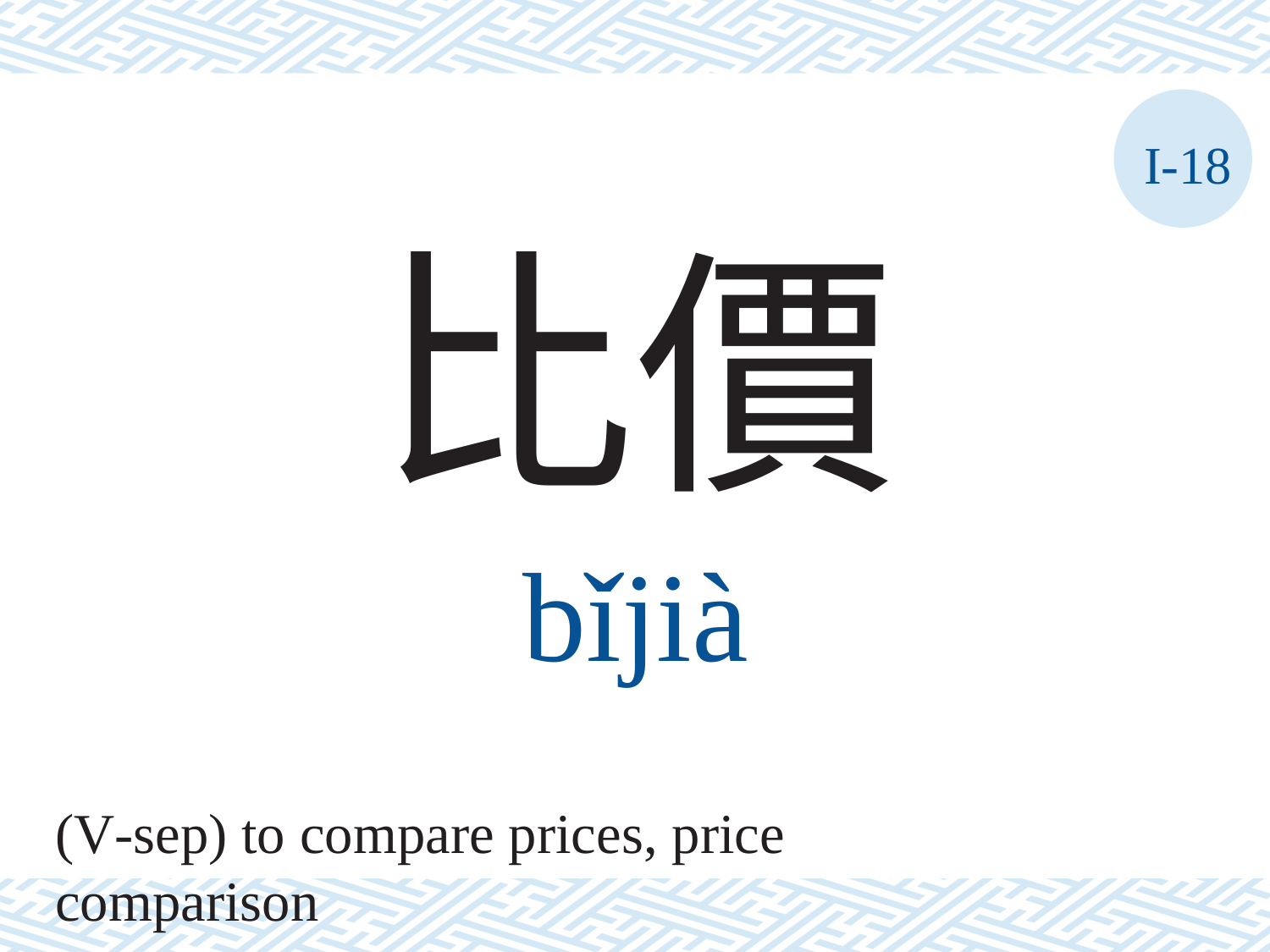

I-18
比價
bǐjià
(V-sep) to compare prices, price comparison